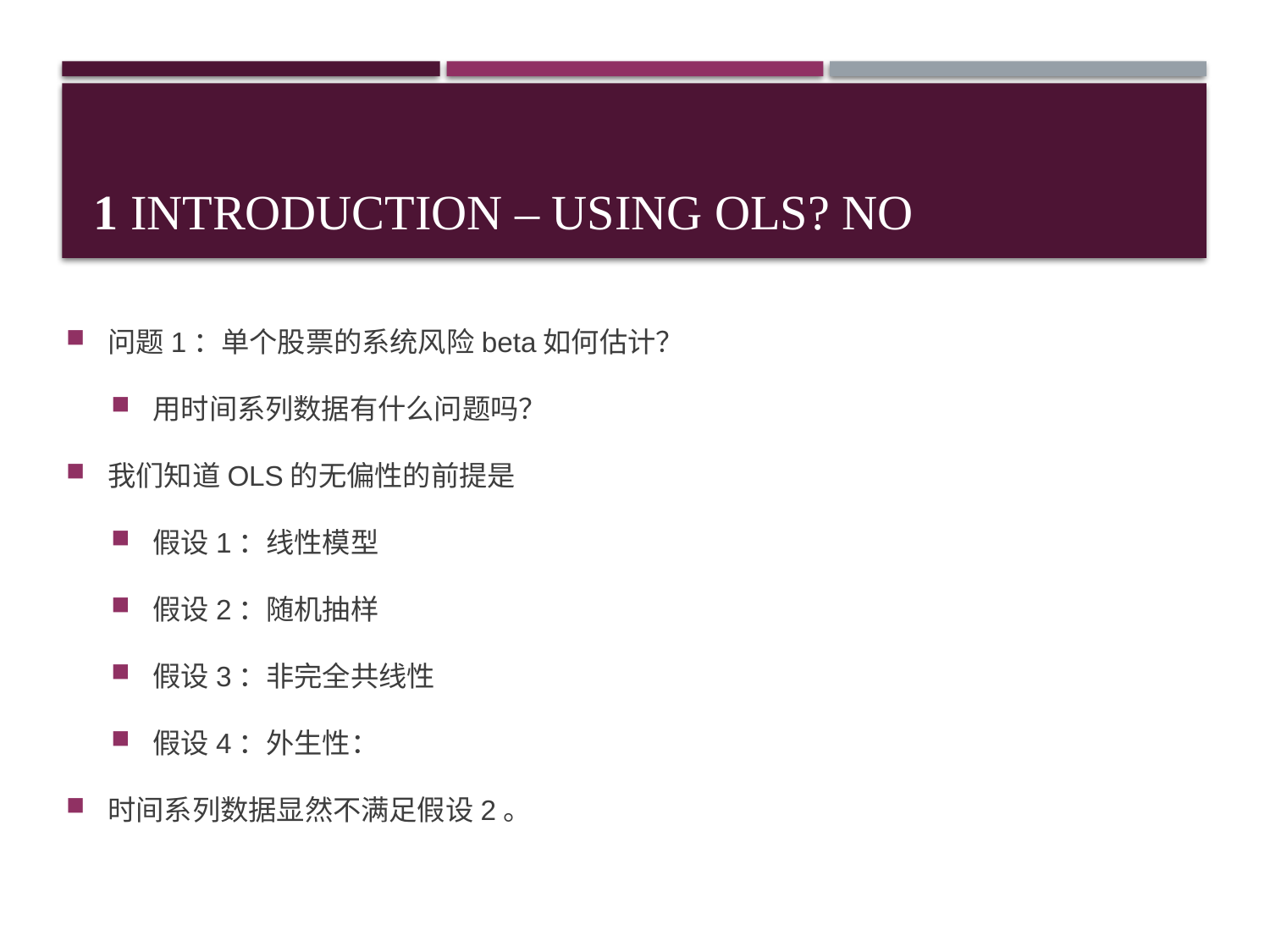

# 1 Introduction – using OLS? No
问题1：单个股票的系统风险beta如何估计？
用时间系列数据有什么问题吗？
我们知道OLS的无偏性的前提是
假设1：线性模型
假设2：随机抽样
假设3：非完全共线性
假设4：外生性：
时间系列数据显然不满足假设2。